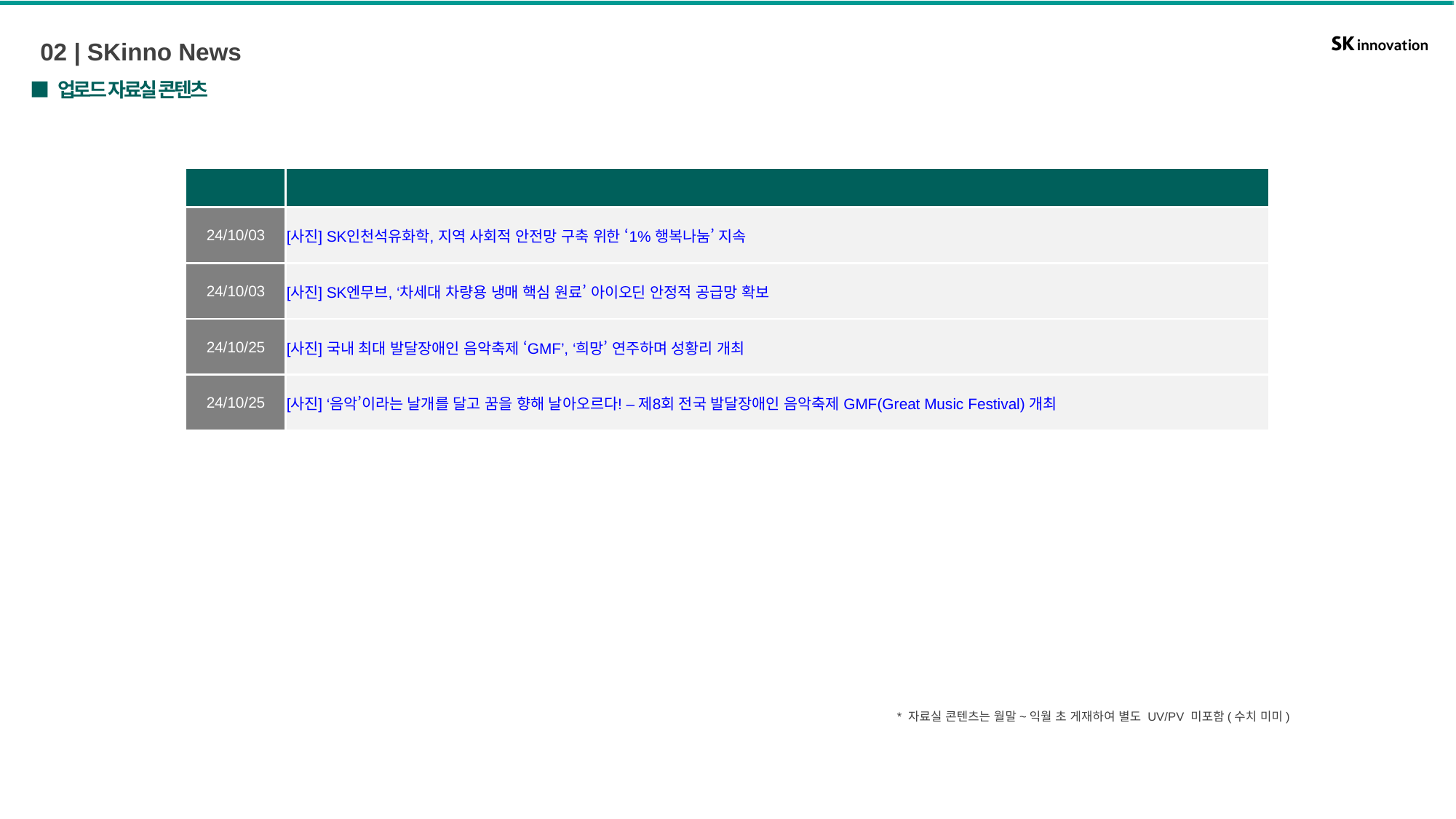

02 | SKinno News
■ 업로드 자료실 콘텐츠
| 발행일 | 포스트명 |
| --- | --- |
| 24/10/03 | [사진] SK인천석유화학, 지역 사회적 안전망 구축 위한 ‘1% 행복나눔’ 지속 |
| 24/10/03 | [사진] SK엔무브, ‘차세대 차량용 냉매 핵심 원료’ 아이오딘 안정적 공급망 확보 |
| 24/10/25 | [사진] 국내 최대 발달장애인 음악축제 ‘GMF’, ‘희망’ 연주하며 성황리 개최 |
| 24/10/25 | [사진] ‘음악’이라는 날개를 달고 꿈을 향해 날아오르다! – 제8회 전국 발달장애인 음악축제 GMF(Great Music Festival) 개최 |
* 자료실 콘텐츠는 월말~익월 초 게재하여 별도 UV/PV 미포함(수치 미미)